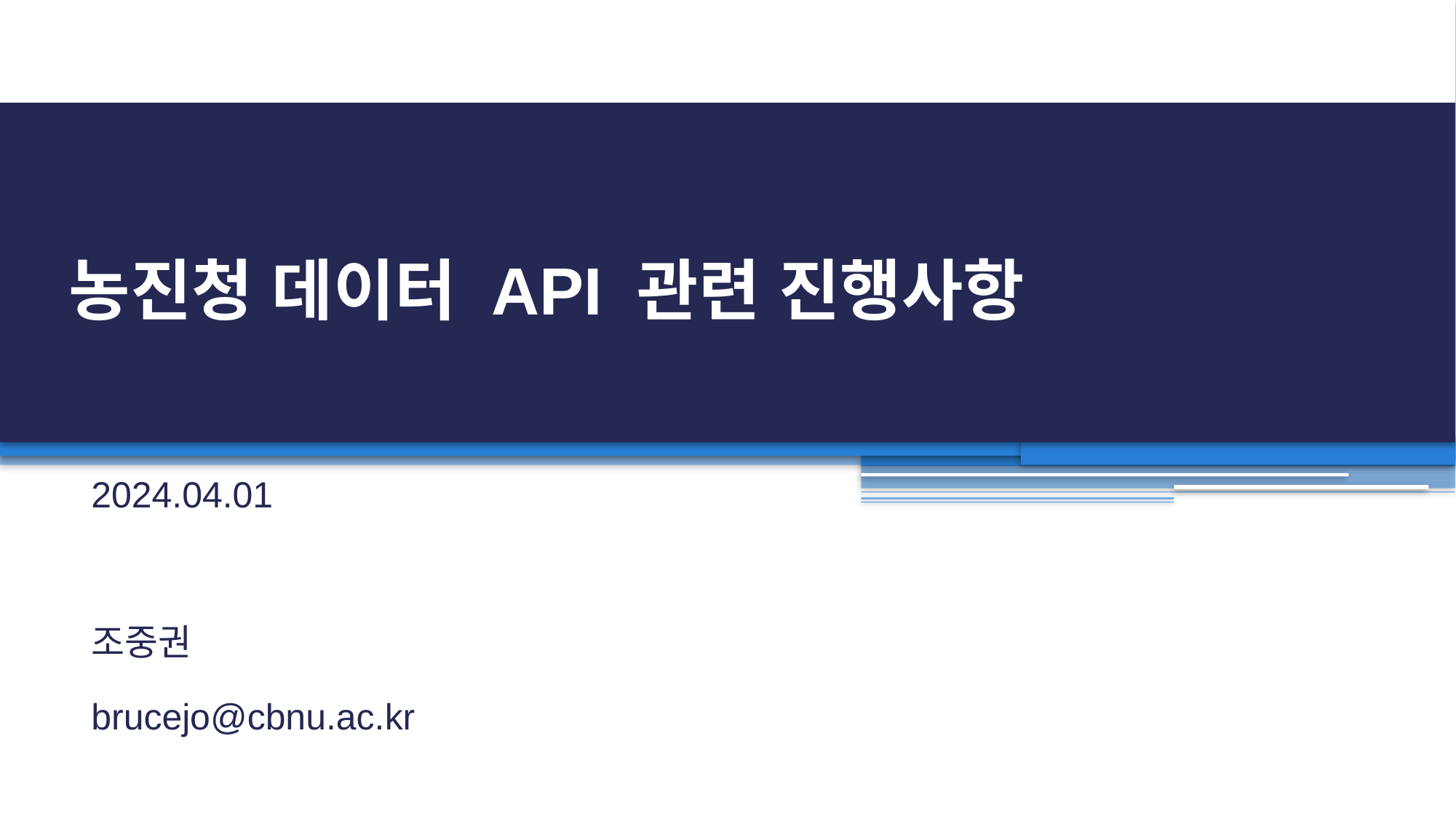

# 농진청 데이터 API 관련 진행사항
2024.04.01

조중권
brucejo@cbnu.ac.kr